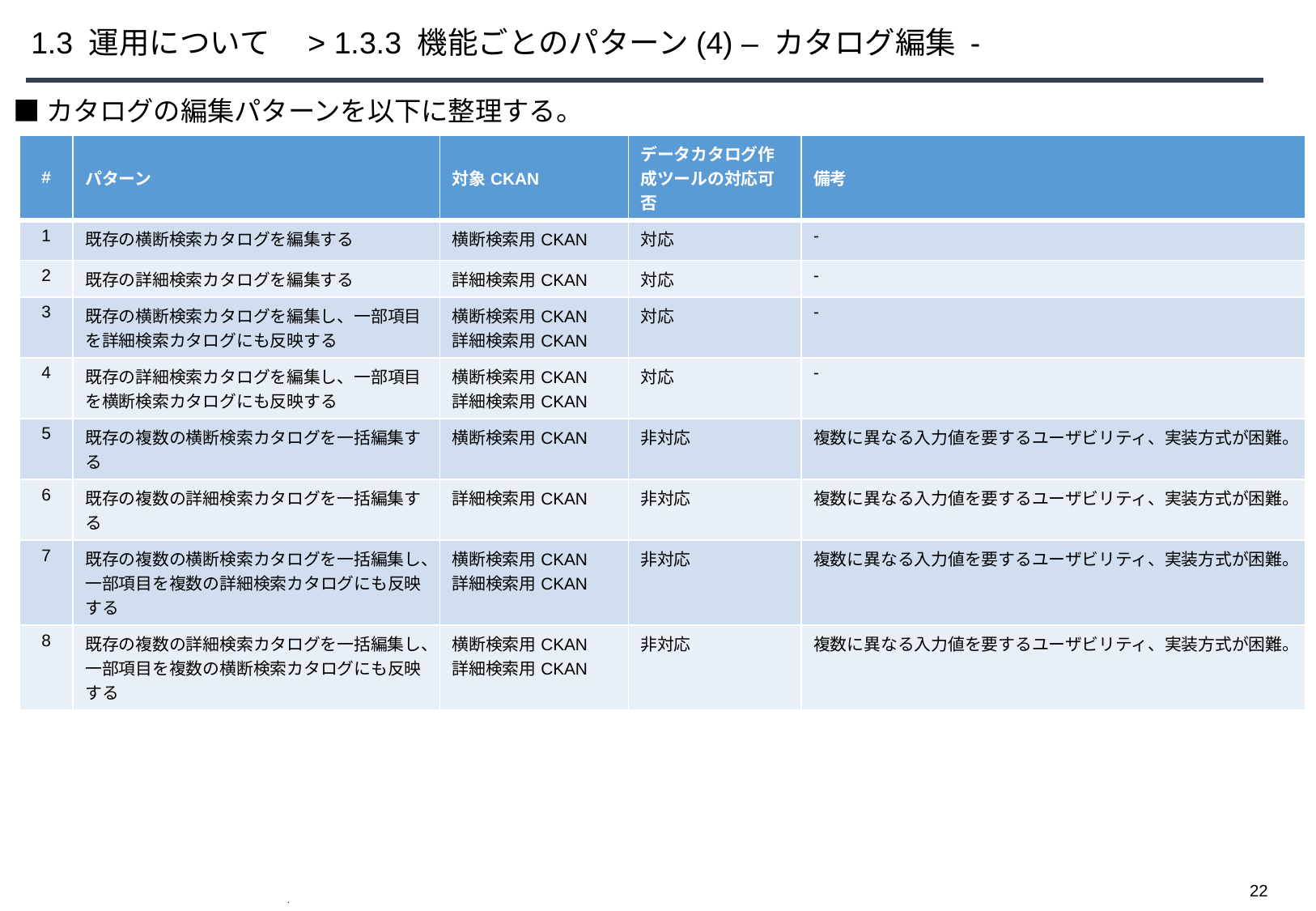

# 1.3 運用について　> 1.3.3 機能ごとのパターン(4) – カタログ編集 -
■カタログの編集パターンを以下に整理する。
| # | パターン | 対象CKAN | データカタログ作成ツールの対応可否 | 備考 |
| --- | --- | --- | --- | --- |
| 1 | 既存の横断検索カタログを編集する | 横断検索用CKAN | 対応 | - |
| 2 | 既存の詳細検索カタログを編集する | 詳細検索用CKAN | 対応 | - |
| 3 | 既存の横断検索カタログを編集し、一部項目を詳細検索カタログにも反映する | 横断検索用CKAN 詳細検索用CKAN | 対応 | - |
| 4 | 既存の詳細検索カタログを編集し、一部項目を横断検索カタログにも反映する | 横断検索用CKAN 詳細検索用CKAN | 対応 | - |
| 5 | 既存の複数の横断検索カタログを一括編集する | 横断検索用CKAN | 非対応 | 複数に異なる入力値を要するユーザビリティ、実装方式が困難。 |
| 6 | 既存の複数の詳細検索カタログを一括編集する | 詳細検索用CKAN | 非対応 | 複数に異なる入力値を要するユーザビリティ、実装方式が困難。 |
| 7 | 既存の複数の横断検索カタログを一括編集し、一部項目を複数の詳細検索カタログにも反映する | 横断検索用CKAN 詳細検索用CKAN | 非対応 | 複数に異なる入力値を要するユーザビリティ、実装方式が困難。 |
| 8 | 既存の複数の詳細検索カタログを一括編集し、一部項目を複数の横断検索カタログにも反映する | 横断検索用CKAN 詳細検索用CKAN | 非対応 | 複数に異なる入力値を要するユーザビリティ、実装方式が困難。 |